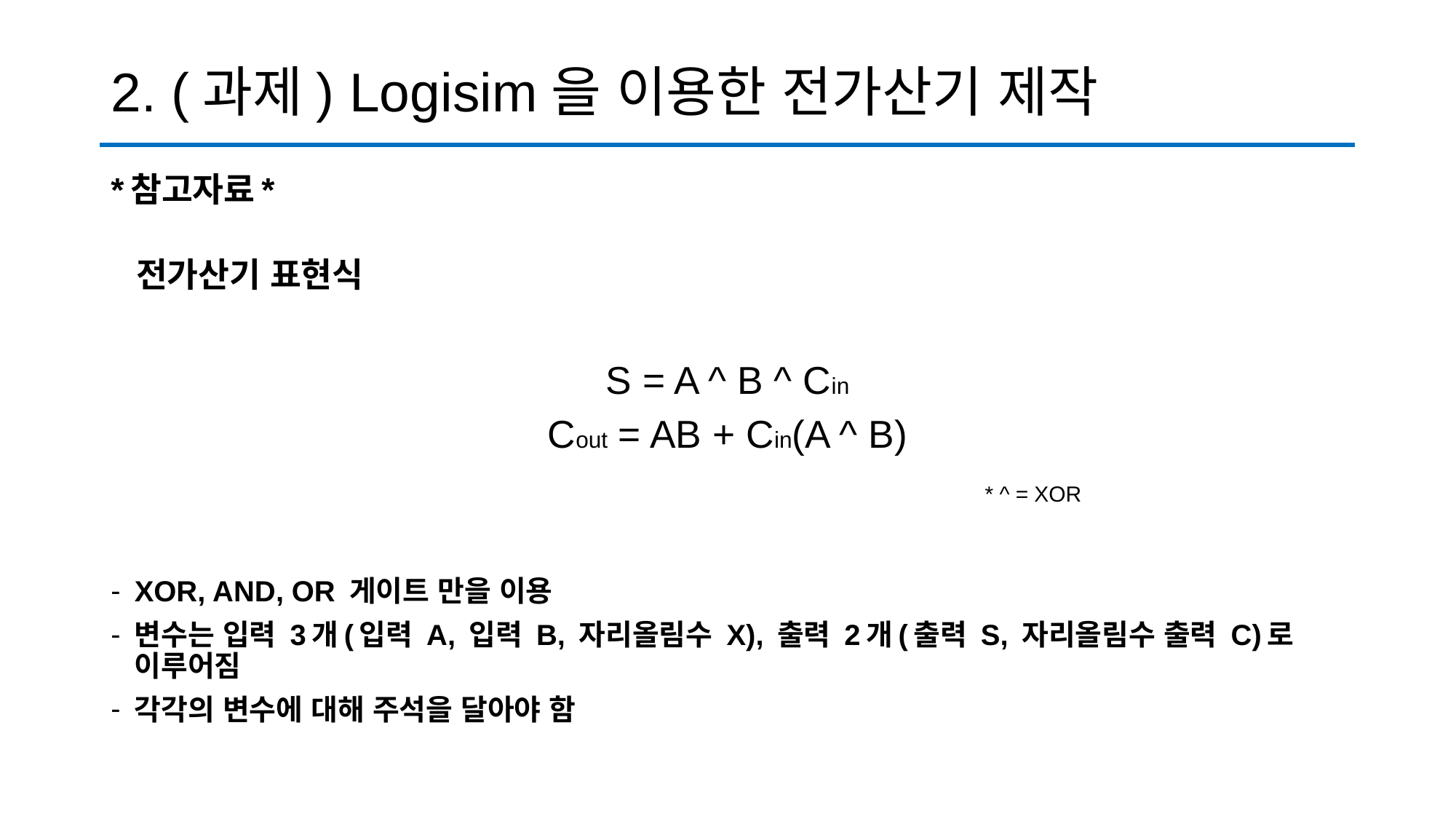

# 2. (과제) Logisim을 이용한 전가산기 제작
*참고자료*
  전가산기 표현식

S = A ^ B ^ Cin
Cout = AB + Cin(A ^ B)
							* ^ = XOR

XOR, AND, OR 게이트 만을 이용
변수는 입력 3개(입력 A, 입력 B, 자리올림수 X), 출력 2개(출력 S, 자리올림수 출력 C)로 이루어짐
각각의 변수에 대해 주석을 달아야 함